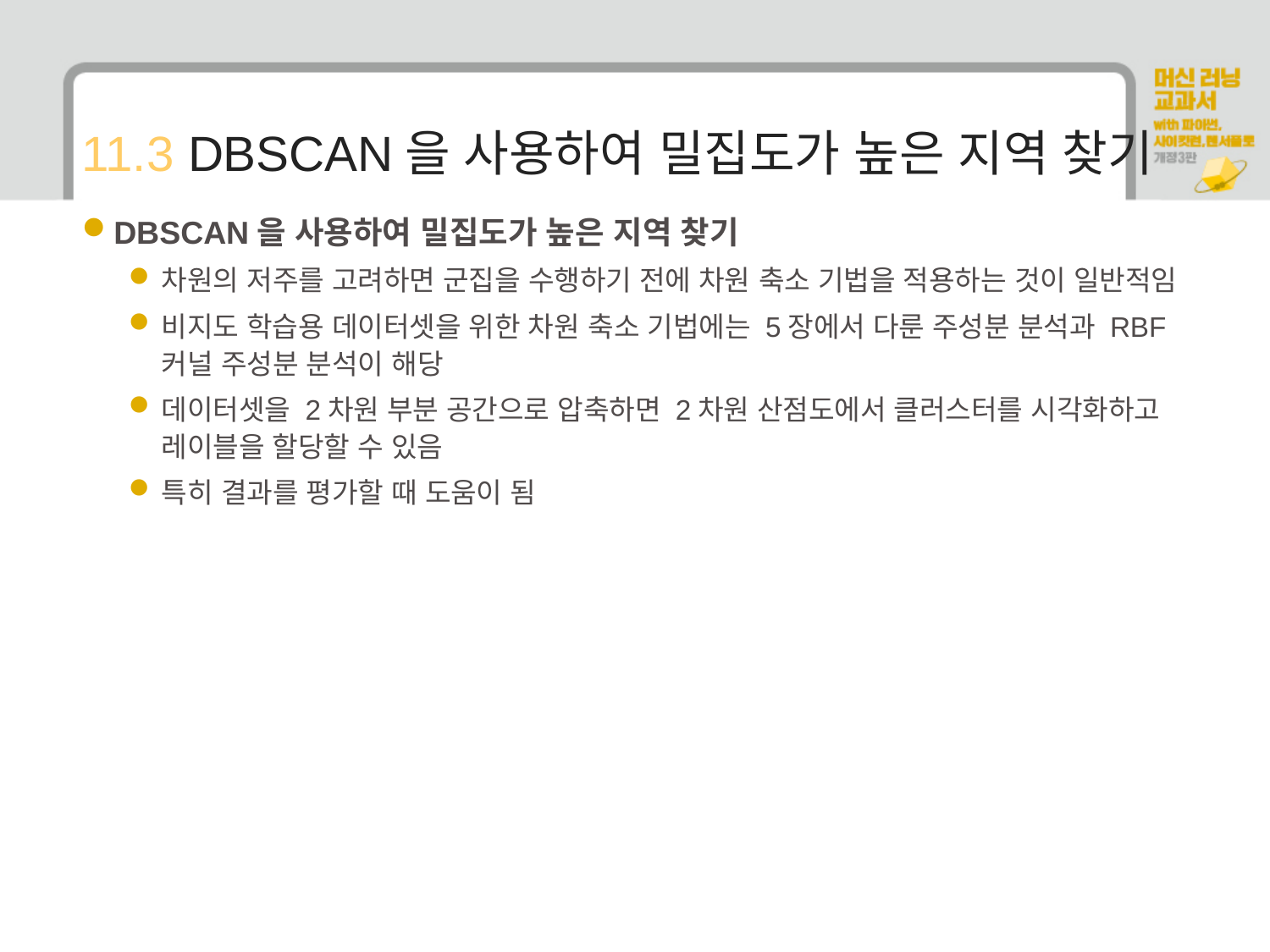

# 11.3 DBSCAN을 사용하여 밀집도가 높은 지역 찾기
DBSCAN을 사용하여 밀집도가 높은 지역 찾기
차원의 저주를 고려하면 군집을 수행하기 전에 차원 축소 기법을 적용하는 것이 일반적임
비지도 학습용 데이터셋을 위한 차원 축소 기법에는 5장에서 다룬 주성분 분석과 RBF 커널 주성분 분석이 해당
데이터셋을 2차원 부분 공간으로 압축하면 2차원 산점도에서 클러스터를 시각화하고 레이블을 할당할 수 있음
특히 결과를 평가할 때 도움이 됨